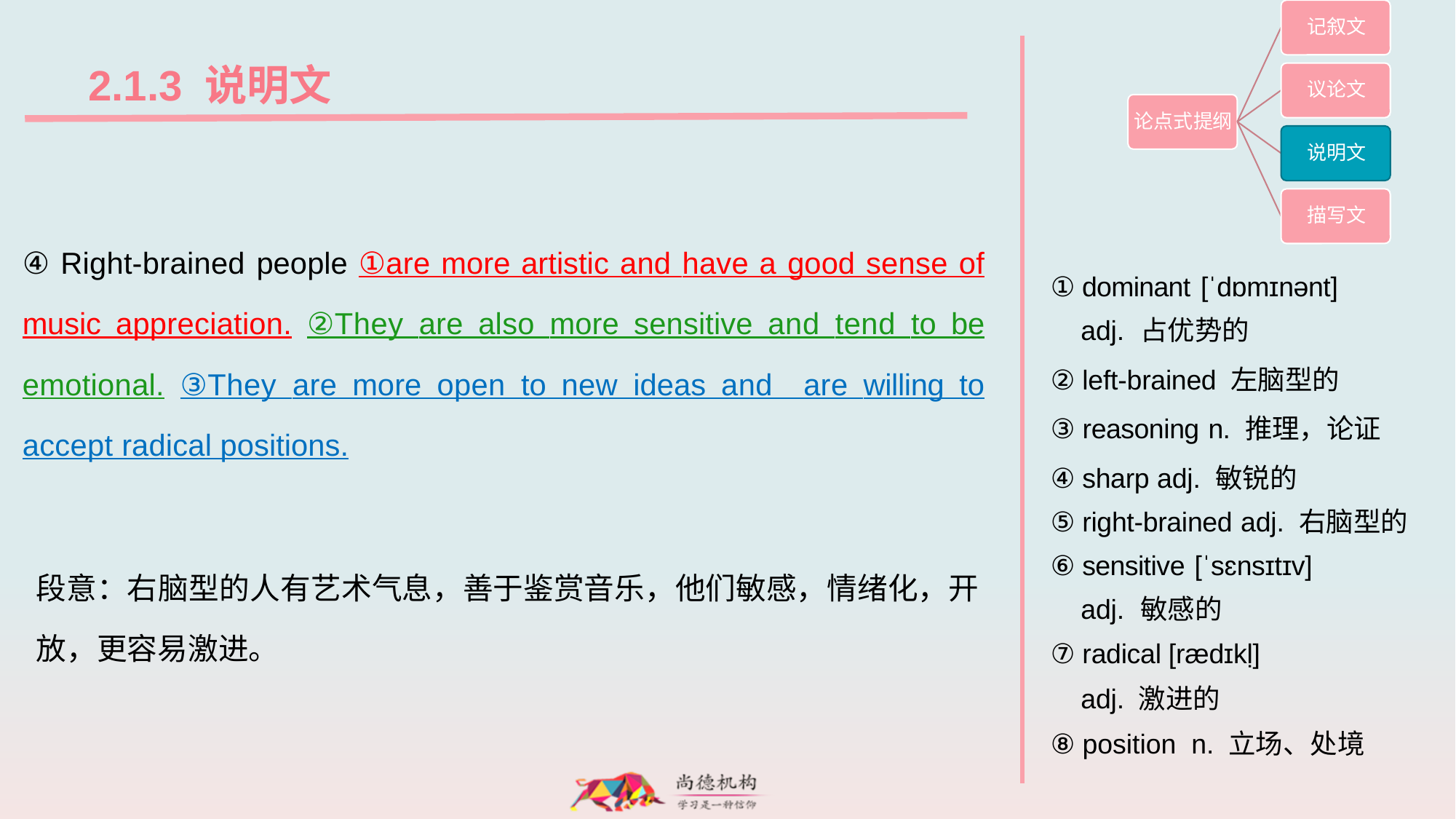

论点式提纲

记叙文

议论文

说明文

描写文
2.1.3 说明文
④ Right-brained people ①are more artistic and have a good sense of music appreciation. ②They are also more sensitive and tend to be emotional. ③They are more open to new ideas and  are willing to accept radical positions.

段意：右脑型的人有艺术气息，善于鉴赏音乐，他们敏感，情绪化，开放，更容易激进。

① dominant [ˈdɒmɪnənt]
    adj. 占优势的
② left-brained 左脑型的
③ reasoning n. 推理，论证
④ sharp adj. 敏锐的
⑤ right-brained adj. 右脑型的
⑥ sensitive [ˈsɛnsɪtɪv]
    adj. 敏感的
⑦ radical [rædɪkḷ]
    adj. 激进的
⑧ position  n. 立场、处境